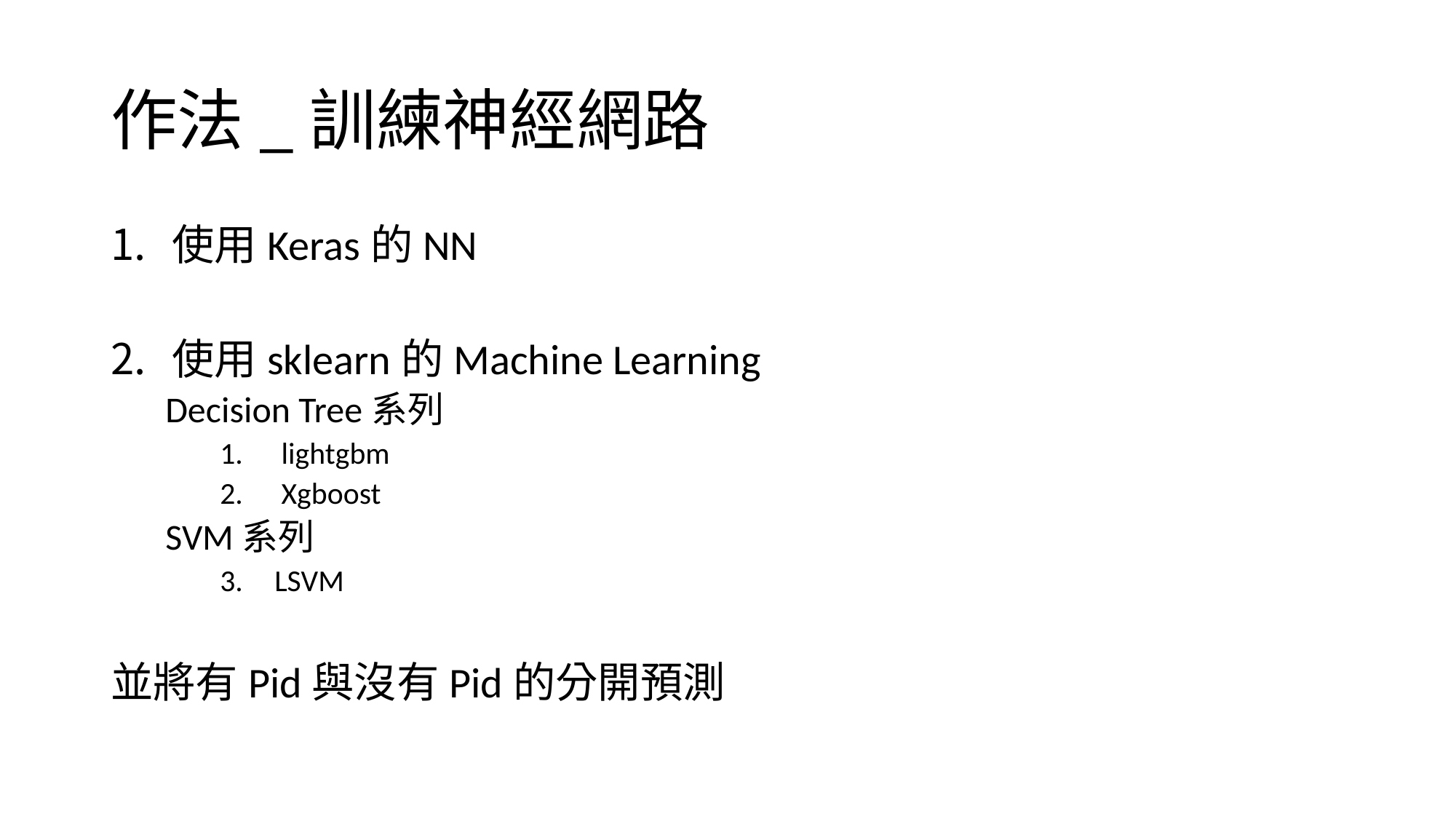

作法_訓練神經網路
使用Keras的NN

使用sklearn的Machine Learning
Decision Tree系列
lightgbm
Xgboost
SVM系列
LSVM

並將有Pid與沒有Pid的分開預測